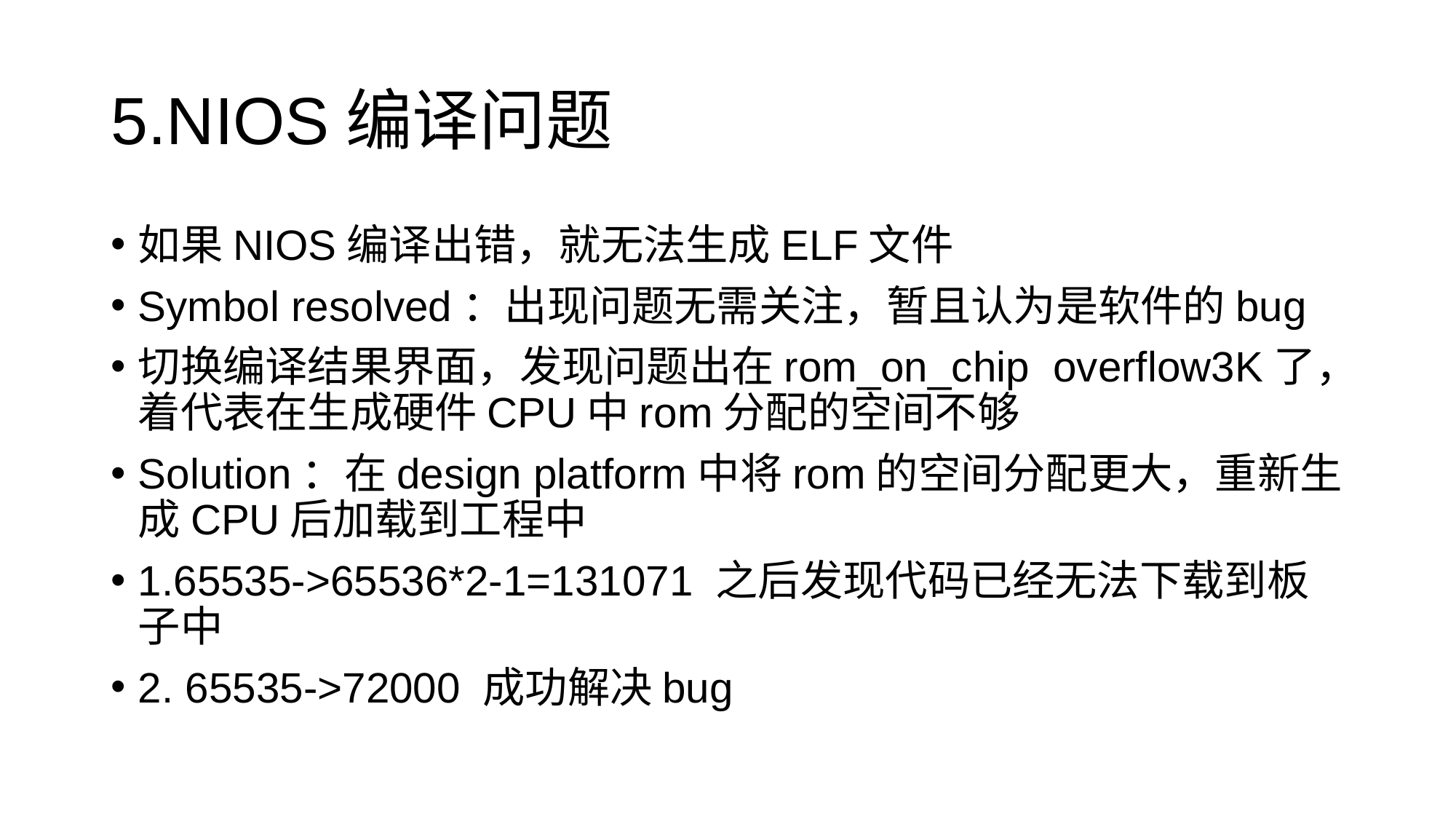

# 5.NIOS编译问题
如果NIOS编译出错，就无法生成ELF文件
Symbol resolved：出现问题无需关注，暂且认为是软件的bug
切换编译结果界面，发现问题出在rom_on_chip  overflow3K了，着代表在生成硬件CPU中rom分配的空间不够
Solution：在design platform中将rom的空间分配更大，重新生成CPU后加载到工程中
1.65535->65536*2-1=131071 之后发现代码已经无法下载到板子中
2. 65535->72000 成功解决bug